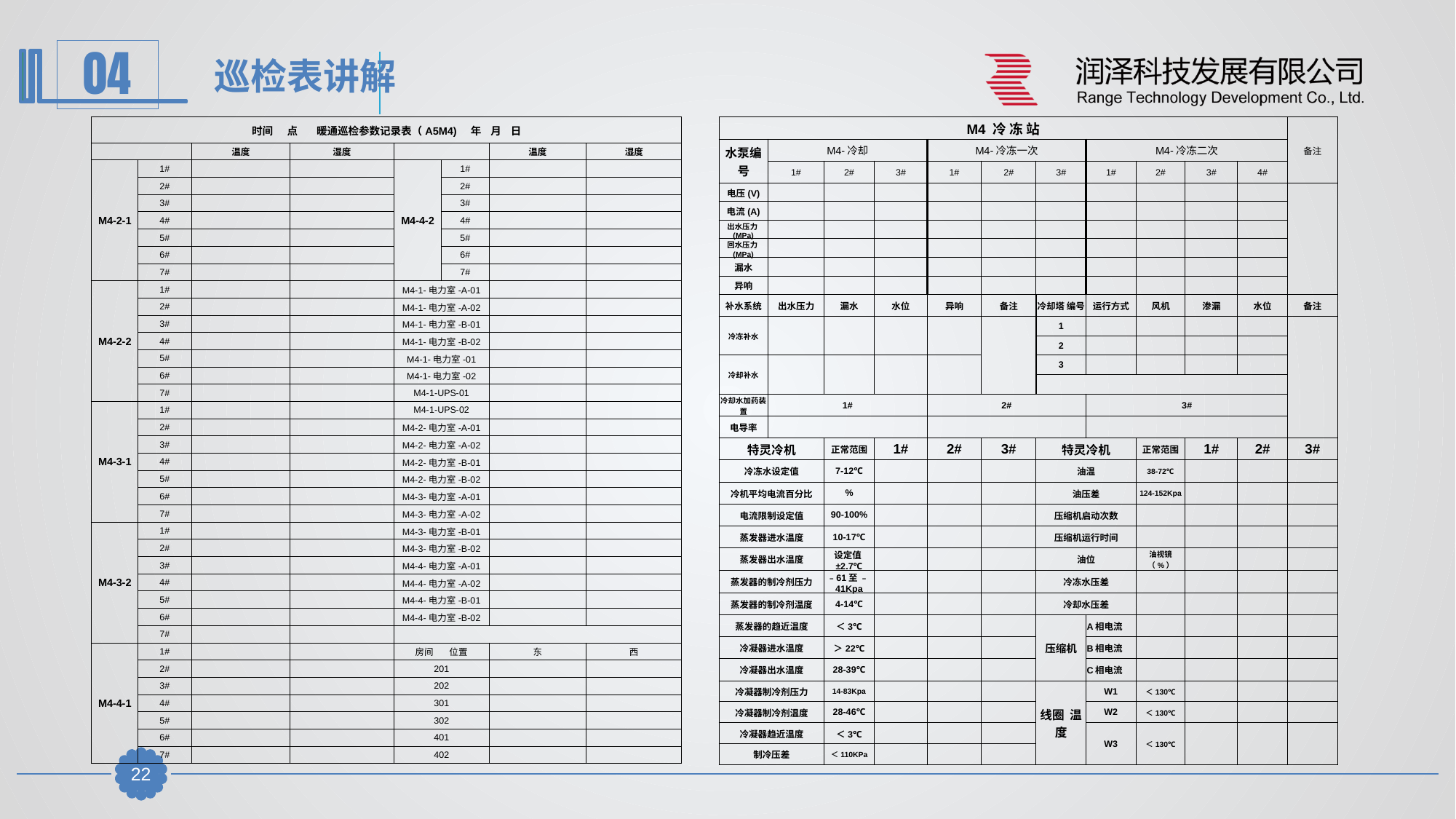

巡检表讲解
| 时间 点 暖通巡检参数记录表（A5M4) 年 月 日 |  |  |  |  |  |  |  |
| --- | --- | --- | --- | --- | --- | --- | --- |
|  |  | 温度 | 湿度 |  |  | 温度 | 湿度 |
| M4-2-1 | 1# |  |  | M4-4-2 | 1# |  |  |
|  | 2# |  |  |  | 2# |  |  |
|  | 3# |  |  |  | 3# |  |  |
|  | 4# |  |  |  | 4# |  |  |
|  | 5# |  |  |  | 5# |  |  |
|  | 6# |  |  |  | 6# |  |  |
|  | 7# |  |  |  | 7# |  |  |
| M4-2-2 | 1# |  |  | M4-1-电力室-A-01 |  |  |  |
|  | 2# |  |  | M4-1-电力室-A-02 |  |  |  |
|  | 3# |  |  | M4-1-电力室-B-01 |  |  |  |
|  | 4# |  |  | M4-1-电力室-B-02 |  |  |  |
|  | 5# |  |  | M4-1-电力室-01 |  |  |  |
|  | 6# |  |  | M4-1-电力室-02 |  |  |  |
|  | 7# |  |  | M4-1-UPS-01 |  |  |  |
| M4-3-1 | 1# |  |  | M4-1-UPS-02 |  |  |  |
|  | 2# |  |  | M4-2-电力室-A-01 |  |  |  |
|  | 3# |  |  | M4-2-电力室-A-02 |  |  |  |
|  | 4# |  |  | M4-2-电力室-B-01 |  |  |  |
|  | 5# |  |  | M4-2-电力室-B-02 |  |  |  |
|  | 6# |  |  | M4-3-电力室-A-01 |  |  |  |
|  | 7# |  |  | M4-3-电力室-A-02 |  |  |  |
| M4-3-2 | 1# |  |  | M4-3-电力室-B-01 |  |  |  |
|  | 2# |  |  | M4-3-电力室-B-02 |  |  |  |
|  | 3# |  |  | M4-4-电力室-A-01 |  |  |  |
|  | 4# |  |  | M4-4-电力室-A-02 |  |  |  |
|  | 5# |  |  | M4-4-电力室-B-01 |  |  |  |
|  | 6# |  |  | M4-4-电力室-B-02 |  |  |  |
|  | 7# |  |  |  |  |  |  |
| M4-4-1 | 1# |  |  | 房间 位置 |  | 东 | 西 |
|  | 2# |  |  | 201 |  |  |  |
|  | 3# |  |  | 202 |  |  |  |
|  | 4# |  |  | 301 |  |  |  |
|  | 5# |  |  | 302 |  |  |  |
|  | 6# |  |  | 401 |  |  |  |
|  | 7# |  |  | 402 |  |  |  |
| M4 冷 冻 站 |  |  |  |  |  |  |  |  |  |  | 备注 |
| --- | --- | --- | --- | --- | --- | --- | --- | --- | --- | --- | --- |
| 水泵编号 | M4-冷却 |  |  | M4-冷冻一次 |  |  | M4-冷冻二次 |  |  |  |  |
|  | 1# | 2# | 3# | 1# | 2# | 3# | 1# | 2# | 3# | 4# |  |
| 电压(V) |  |  |  |  |  |  |  |  |  |  |  |
| 电流(A) |  |  |  |  |  |  |  |  |  |  |  |
| 出水压力(MPa) |  |  |  |  |  |  |  |  |  |  |  |
| 回水压力(MPa) |  |  |  |  |  |  |  |  |  |  |  |
| 漏水 |  |  |  |  |  |  |  |  |  |  |  |
| 异响 |  |  |  |  |  |  |  |  |  |  |  |
| 补水系统 | 出水压力 | 漏水 | 水位 | 异响 | 备注 | 冷却塔 编号 | 运行方式 | 风机 | 渗漏 | 水位 | 备注 |
| 冷冻补水 |  |  |  |  |  | 1 |  |  |  |  |  |
|  |  |  |  |  |  | 2 |  |  |  |  |  |
| 冷却补水 |  |  |  |  |  | 3 |  |  |  |  |  |
|  |  |  |  |  |  |  |  |  |  |  |  |
| 冷却水加药装置 | 1# |  |  | 2# |  |  | 3# |  |  |  |  |
| 电导率 |  |  |  |  |  |  |  |  |  |  |  |
| 特灵冷机 |  | 正常范围 | 1# | 2# | 3# | 特灵冷机 |  | 正常范围 | 1# | 2# | 3# |
| 冷冻水设定值 |  | 7-12℃ |  |  |  | 油温 |  | 38-72℃ |  |  |  |
| 冷机平均电流百分比 |  | % |  |  |  | 油压差 |  | 124-152Kpa |  |  |  |
| 电流限制设定值 |  | 90-100% |  |  |  | 压缩机启动次数 |  |  |  |  |  |
| 蒸发器进水温度 |  | 10-17℃ |  |  |  | 压缩机运行时间 |  |  |  |  |  |
| 蒸发器出水温度 |  | 设定值±2.7℃ |  |  |  | 油位 |  | 油视镜（%） |  |  |  |
| 蒸发器的制冷剂压力 |  | ﹣61至 ﹣41Kpa |  |  |  | 冷冻水压差 |  |  |  |  |  |
| 蒸发器的制冷剂温度 |  | 4-14℃ |  |  |  | 冷却水压差 |  |  |  |  |  |
| 蒸发器的趋近温度 |  | ＜3℃ |  |  |  | 压缩机 | A相电流 |  |  |  |  |
| 冷凝器进水温度 |  | ＞22℃ |  |  |  |  | B相电流 |  |  |  |  |
| 冷凝器出水温度 |  | 28-39℃ |  |  |  |  | C相电流 |  |  |  |  |
| 冷凝器制冷剂压力 |  | 14-83Kpa |  |  |  | 线圈 温度 | W1 | ＜130℃ |  |  |  |
| 冷凝器制冷剂温度 |  | 28-46℃ |  |  |  |  | W2 | ＜130℃ |  |  |  |
| 冷凝器趋近温度 |  | ＜3℃ |  |  |  |  | W3 | ＜130℃ |  |  |  |
| 制冷压差 |  | ＜110KPa |  |  |  |  |  |  |  |  |  |
22